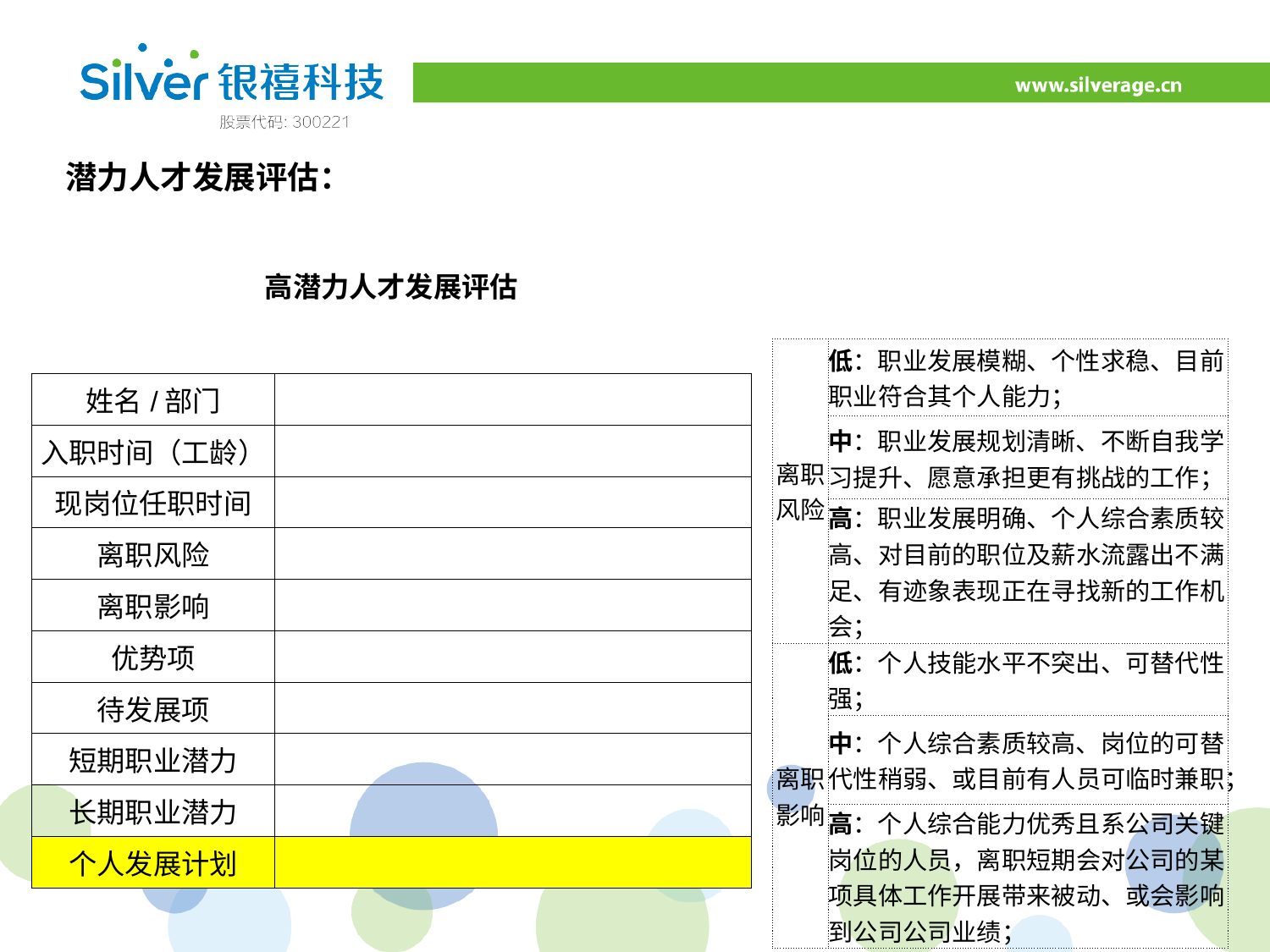

潜力人才发展评估：
| 高潜力人才发展评估 |  |  |
| --- | --- | --- |
|  |  |  |
|  |  |  |
| 姓名/部门 |  |  |
| 入职时间（工龄） |  |  |
| 现岗位任职时间 |  |  |
| 离职风险 |  |  |
| 离职影响 |  |  |
| 优势项 |  |  |
| 待发展项 |  |  |
| 短期职业潜力 |  |  |
| 长期职业潜力 |  |  |
| 个人发展计划 |  |  |
| 离职风险 | 低：职业发展模糊、个性求稳、目前职业符合其个人能力； |
| --- | --- |
|  | 中：职业发展规划清晰、不断自我学习提升、愿意承担更有挑战的工作； |
|  | 高：职业发展明确、个人综合素质较高、对目前的职位及薪水流露出不满足、有迹象表现正在寻找新的工作机会； |
| 离职影响 | 低：个人技能水平不突出、可替代性强； |
|  | 中：个人综合素质较高、岗位的可替代性稍弱、或目前有人员可临时兼职； |
|  | 高：个人综合能力优秀且系公司关键岗位的人员，离职短期会对公司的某项具体工作开展带来被动、或会影响到公司公司业绩； |